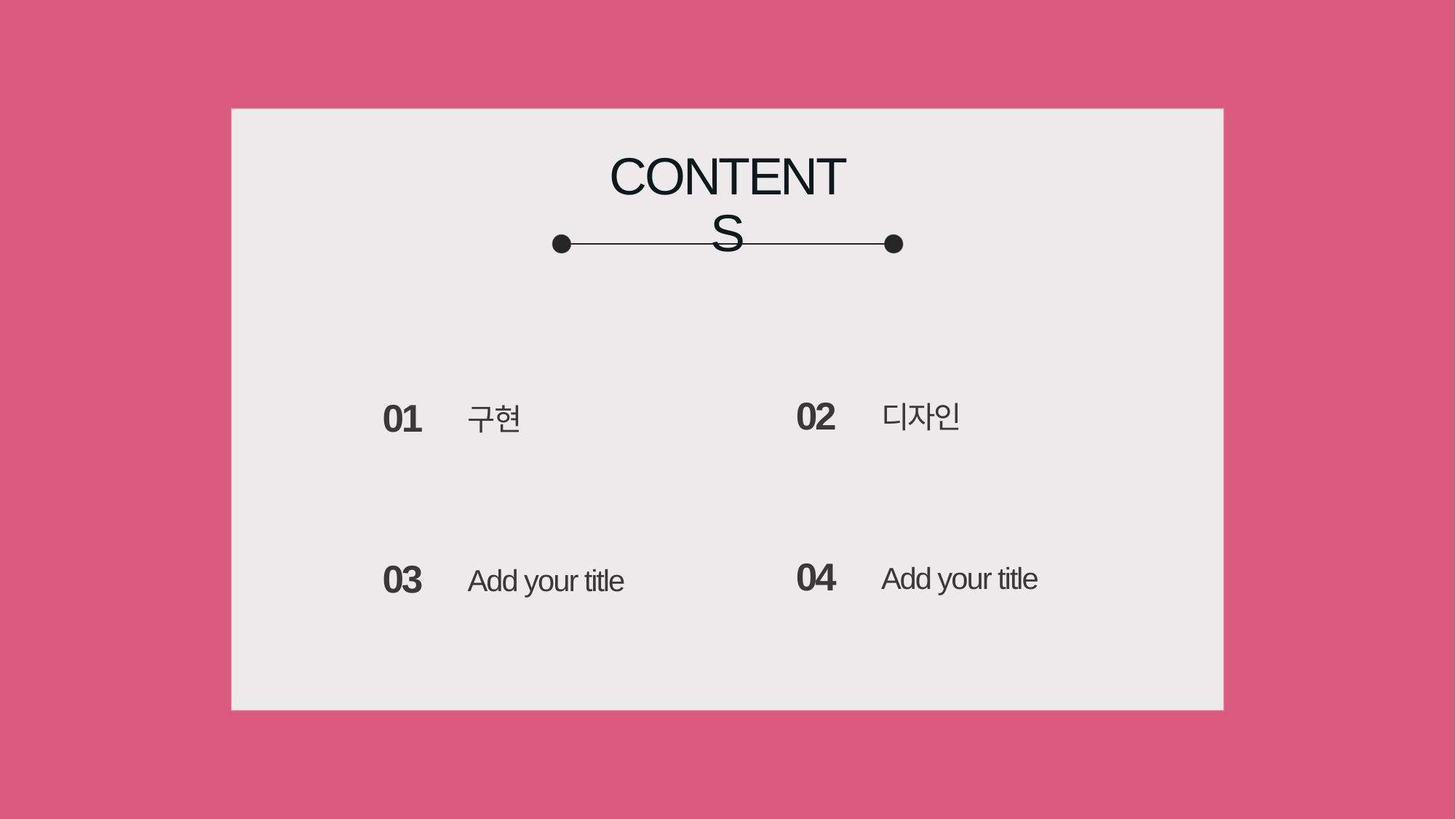

# CONTENTS
02
01
디자인
구현
04
03
Add your title
Add your title